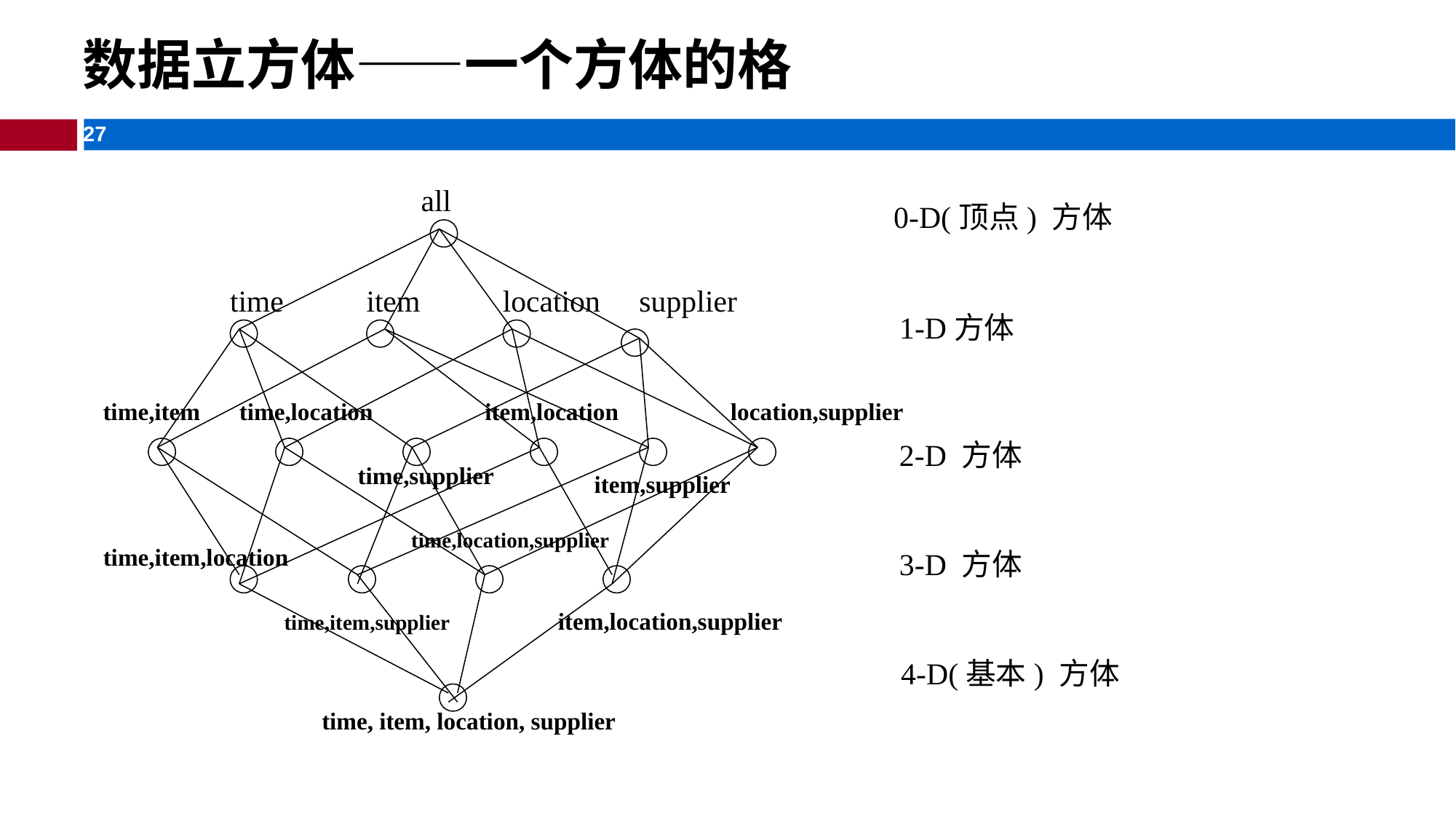

数据立方体——一个方体的格
all
0-D(顶点) 方体

time
item
location
supplier
1-D方体

time,item
time,location
item,location
location,supplier
2-D 方体

time,supplier
item,supplier
time,location,supplier
time,item,location
3-D 方体

item,location,supplier
time,item,supplier
4-D(基本) 方体

time, item, location, supplier